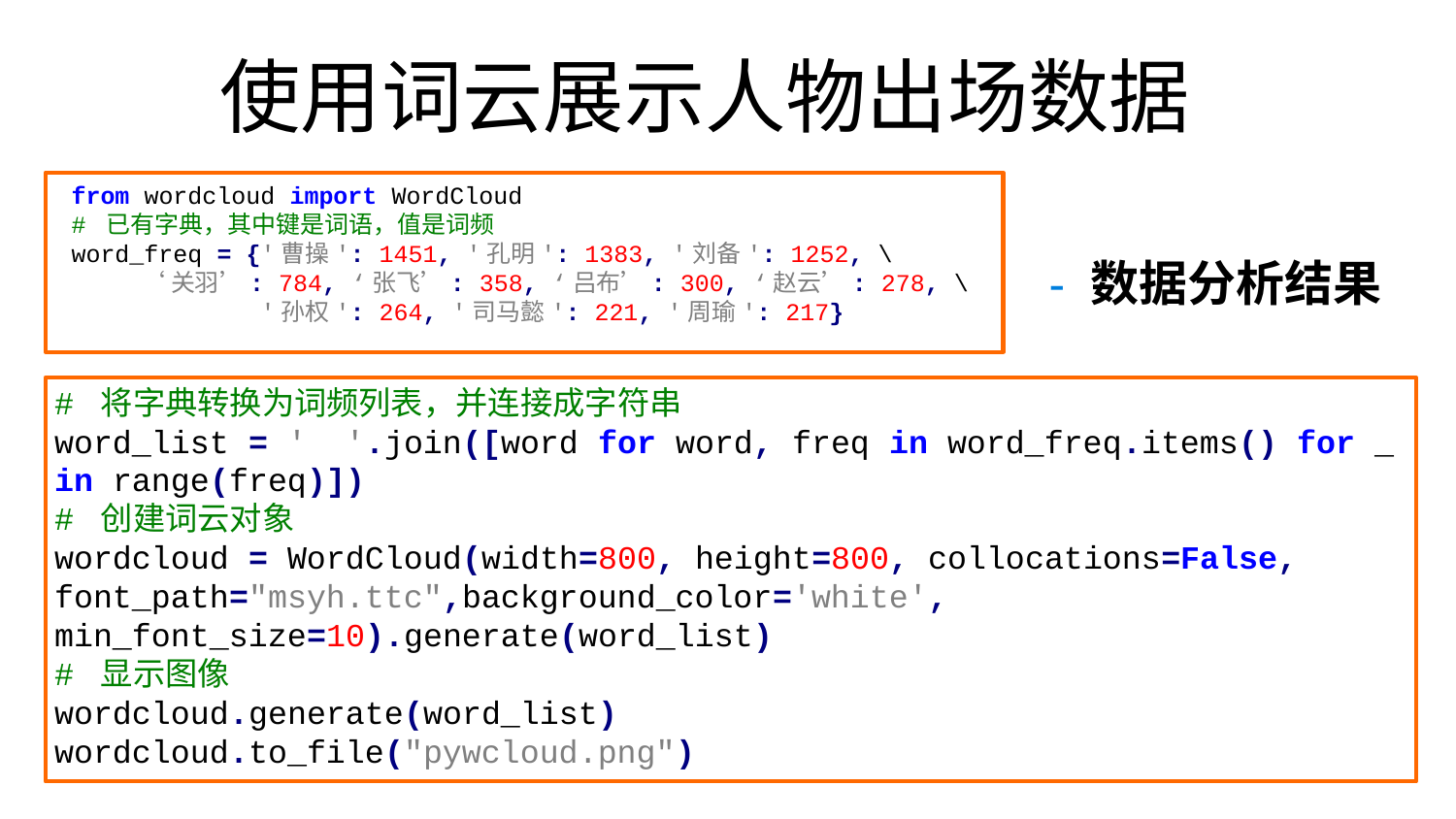

使用词云展示人物出场数据

from wordcloud import WordCloud
# 已有字典，其中键是词语，值是词频
word_freq = {'曹操': 1451, '孔明': 1383, '刘备': 1252, \
             ‘关羽’: 784, ‘张飞’: 358, ‘吕布’: 300, ‘赵云’: 278, \
             '孙权': 264, '司马懿': 221, '周瑜': 217}
- 数据分析结果
# 将字典转换为词频列表，并连接成字符串
word_list = '  '.join([word for word, freq in word_freq.items() for _ in range(freq)])
# 创建词云对象
wordcloud = WordCloud(width=800, height=800, collocations=False, font_path="msyh.ttc",background_color='white', min_font_size=10).generate(word_list)
# 显示图像
wordcloud.generate(word_list)
wordcloud.to_file("pywcloud.png")